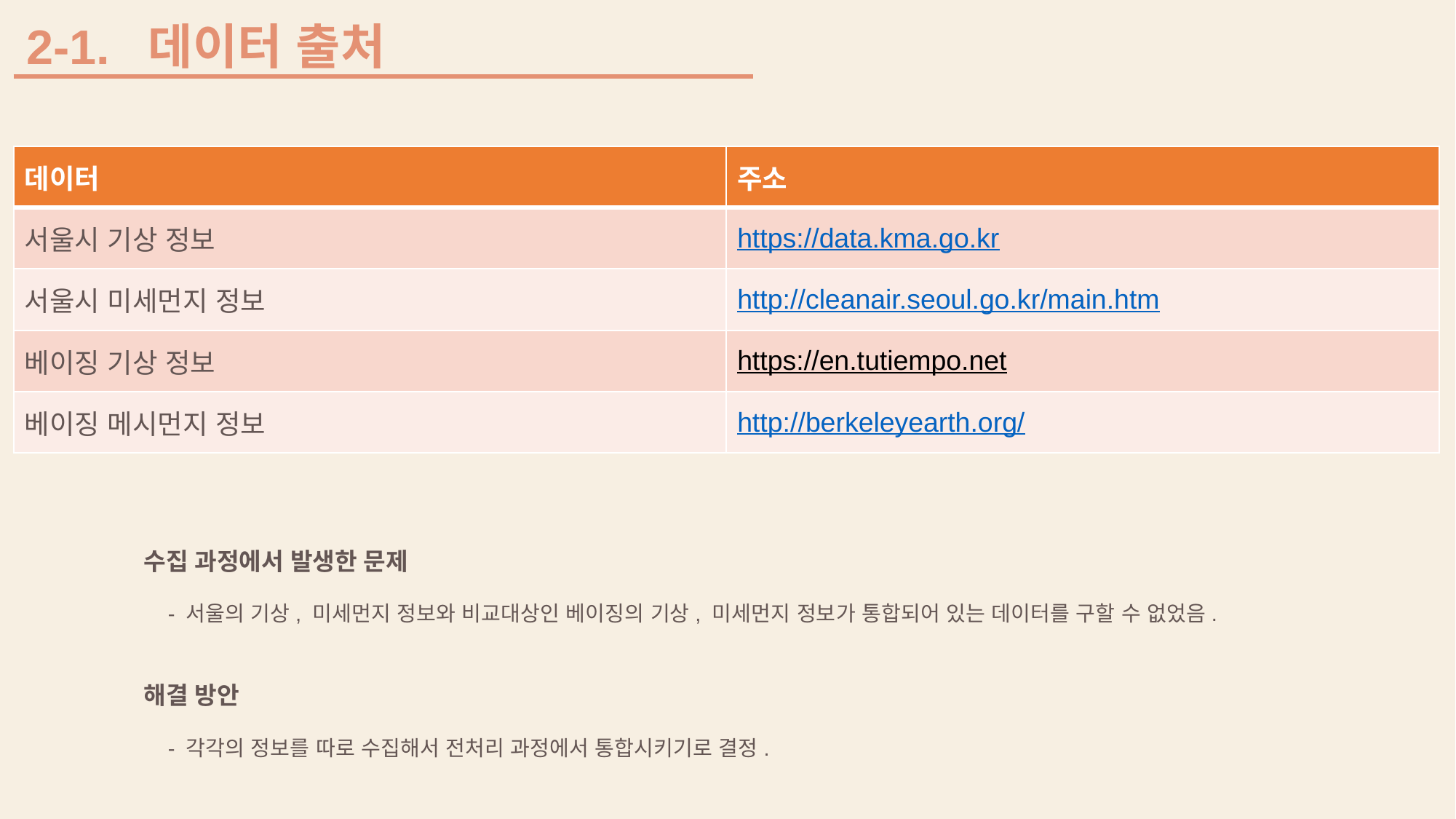

2-1.  데이터 출처
| 데이터 | 주소 |
| --- | --- |
| 서울시 기상 정보 | https://data.kma.go.kr |
| 서울시 미세먼지 정보 | http://cleanair.seoul.go.kr/main.htm |
| 베이징 기상 정보 | https://en.tutiempo.net |
| 베이징 메시먼지 정보 | http://berkeleyearth.org/ |
수집 과정에서 발생한 문제
    - 서울의 기상, 미세먼지 정보와 비교대상인 베이징의 기상, 미세먼지 정보가 통합되어 있는 데이터를 구할 수 없었음.

해결 방안
    - 각각의 정보를 따로 수집해서 전처리 과정에서 통합시키기로 결정.